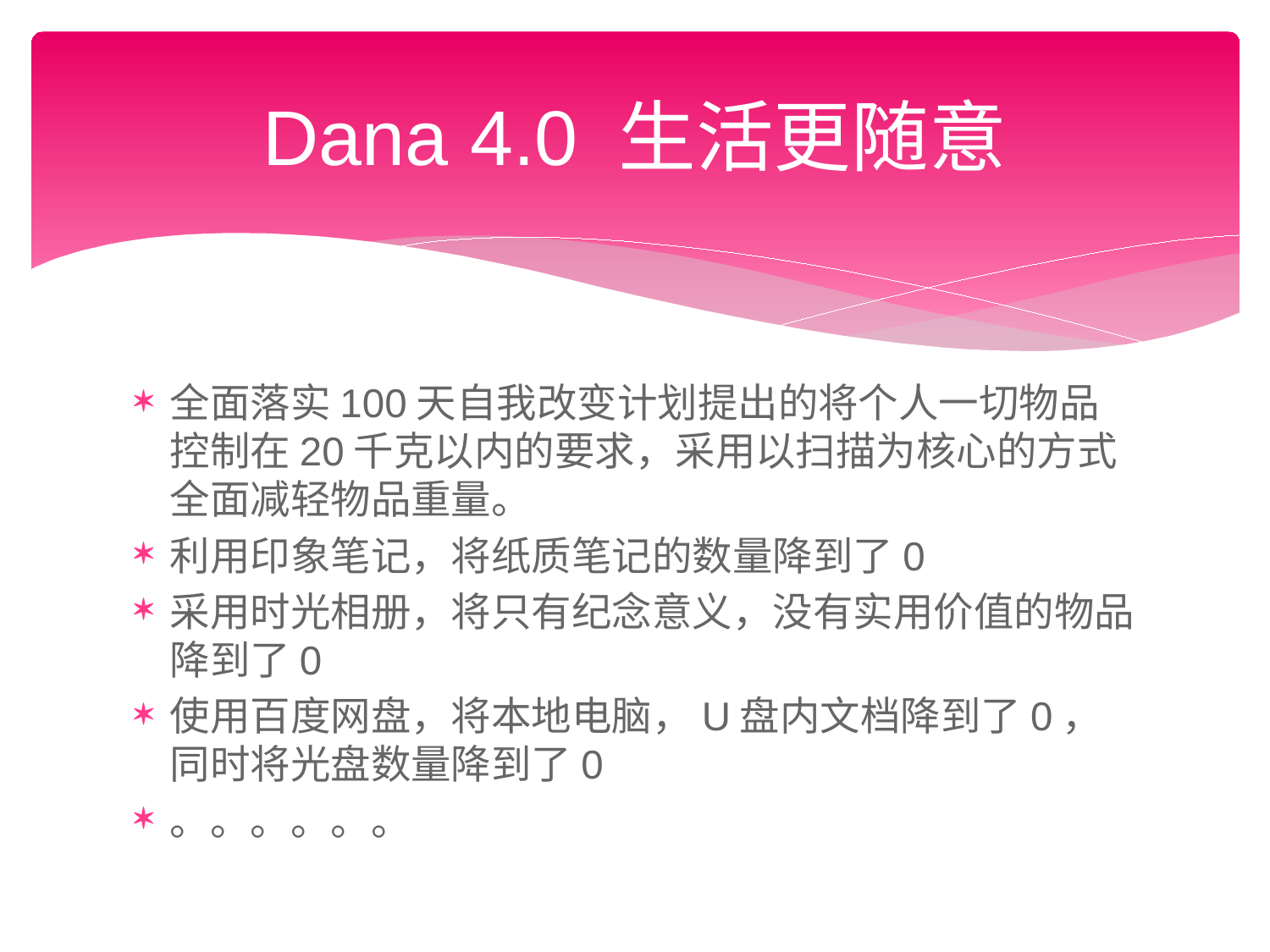

# Dana 4.0 生活更随意
全面落实100天自我改变计划提出的将个人一切物品控制在20千克以内的要求，采用以扫描为核心的方式全面减轻物品重量。
利用印象笔记，将纸质笔记的数量降到了0
采用时光相册，将只有纪念意义，没有实用价值的物品降到了0
使用百度网盘，将本地电脑，U盘内文档降到了0，同时将光盘数量降到了0
。。。。。。